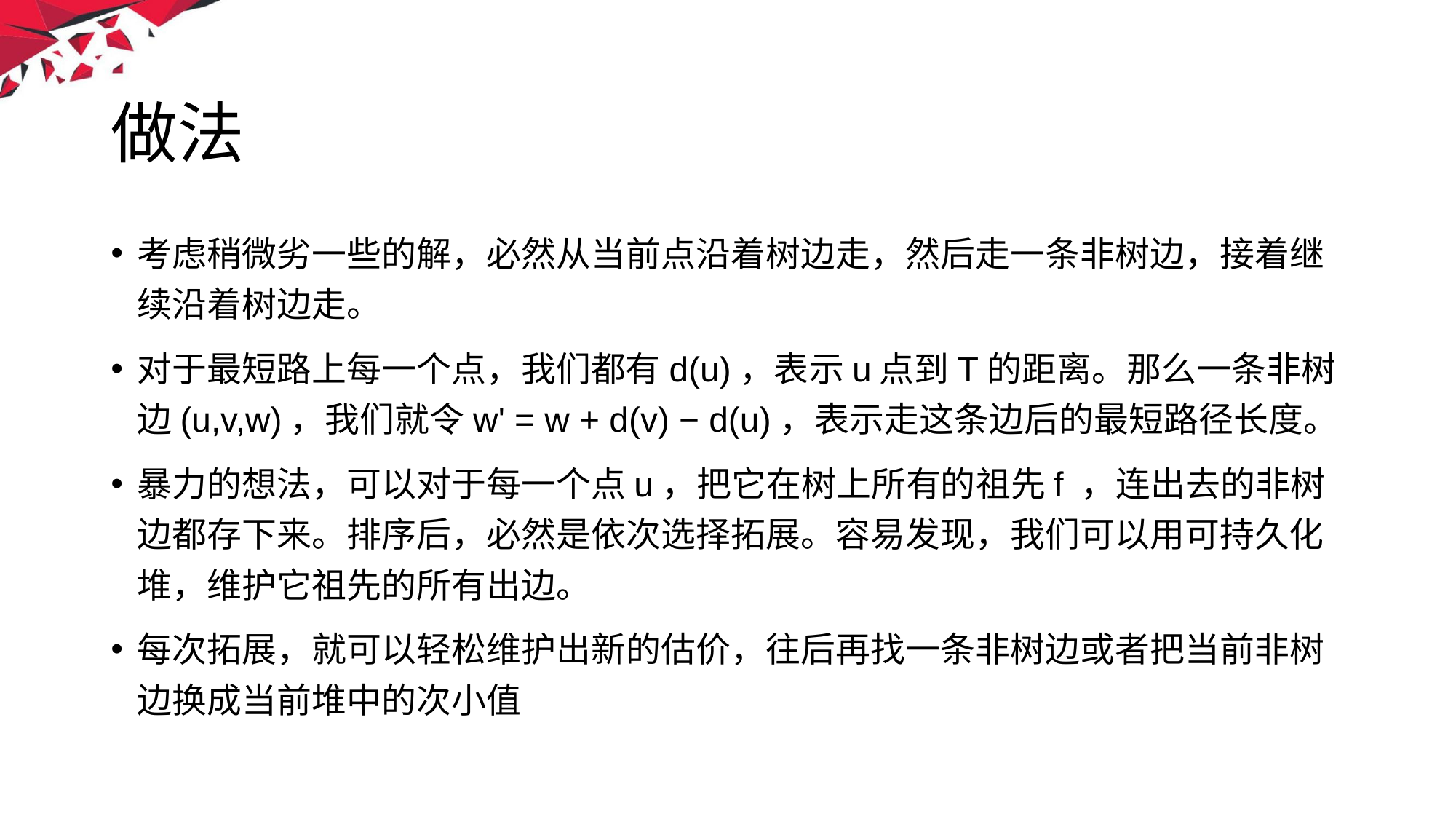

# 做法
考虑稍微劣一些的解，必然从当前点沿着树边走，然后走一条非树边，接着继续沿着树边走。
对于最短路上每一个点，我们都有d(u)，表示u点到T的距离。那么一条非树边(u,v,w)，我们就令w' = w + d(v) − d(u)，表示走这条边后的最短路径长度。
暴力的想法，可以对于每一个点u，把它在树上所有的祖先f ，连出去的非树边都存下来。排序后，必然是依次选择拓展。容易发现，我们可以用可持久化堆，维护它祖先的所有出边。
每次拓展，就可以轻松维护出新的估价，往后再找一条非树边或者把当前非树边换成当前堆中的次小值